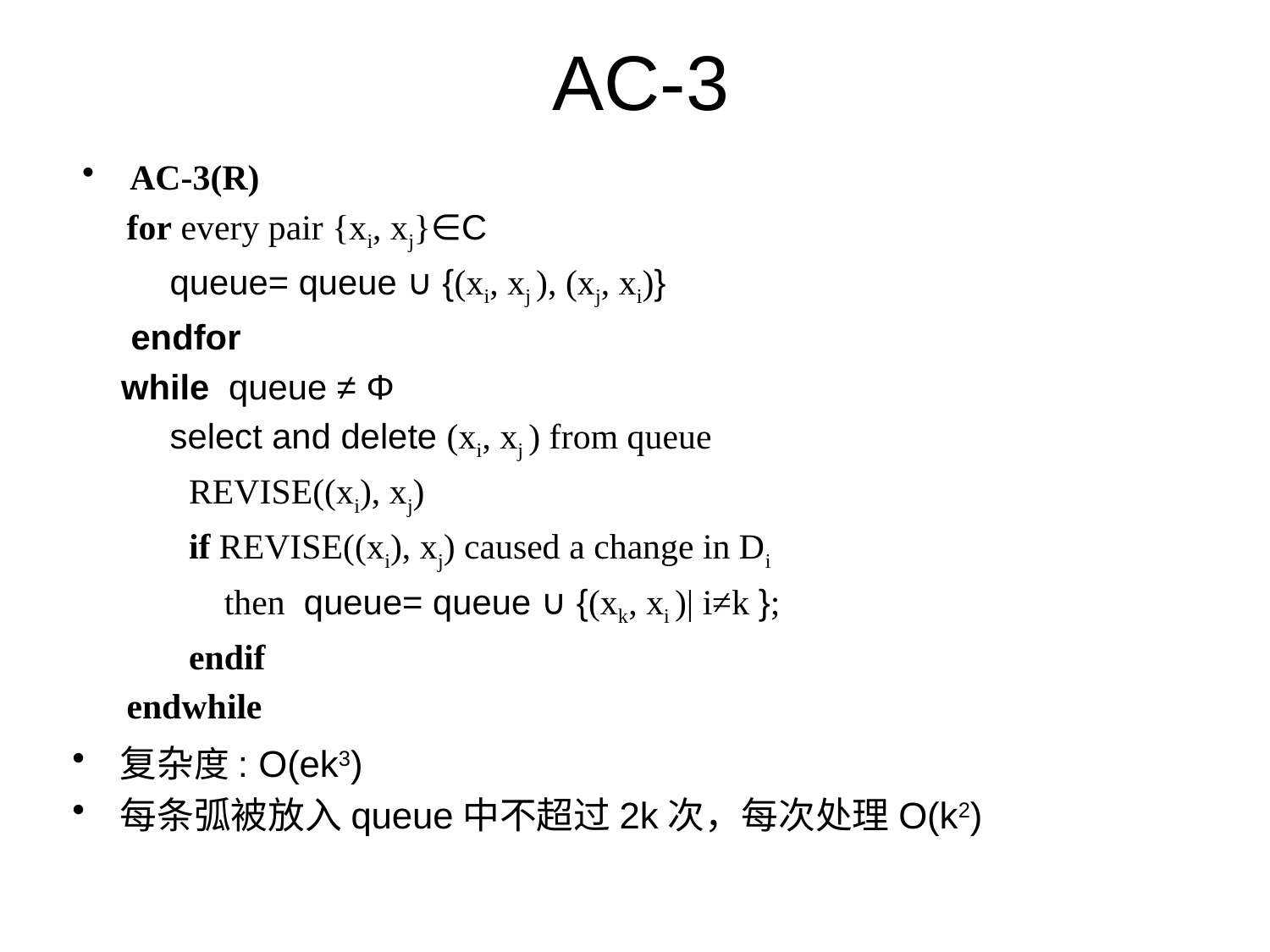

# AC-3
AC-3(R)
     for every pair {xi, xj}∈C
         queue= queue ∪ {(xi, xj ), (xj, xi)}
     endfor
    while  queue ≠ Φ
         select and delete (xi, xj ) from queue
            REVISE((xi), xj)
            if REVISE((xi), xj) caused a change in Di
                then  queue= queue ∪ {(xk, xi )| i≠k };
            endif
     endwhile

复杂度: O(ek3)
每条弧被放入queue中不超过2k次，每次处理O(k2)